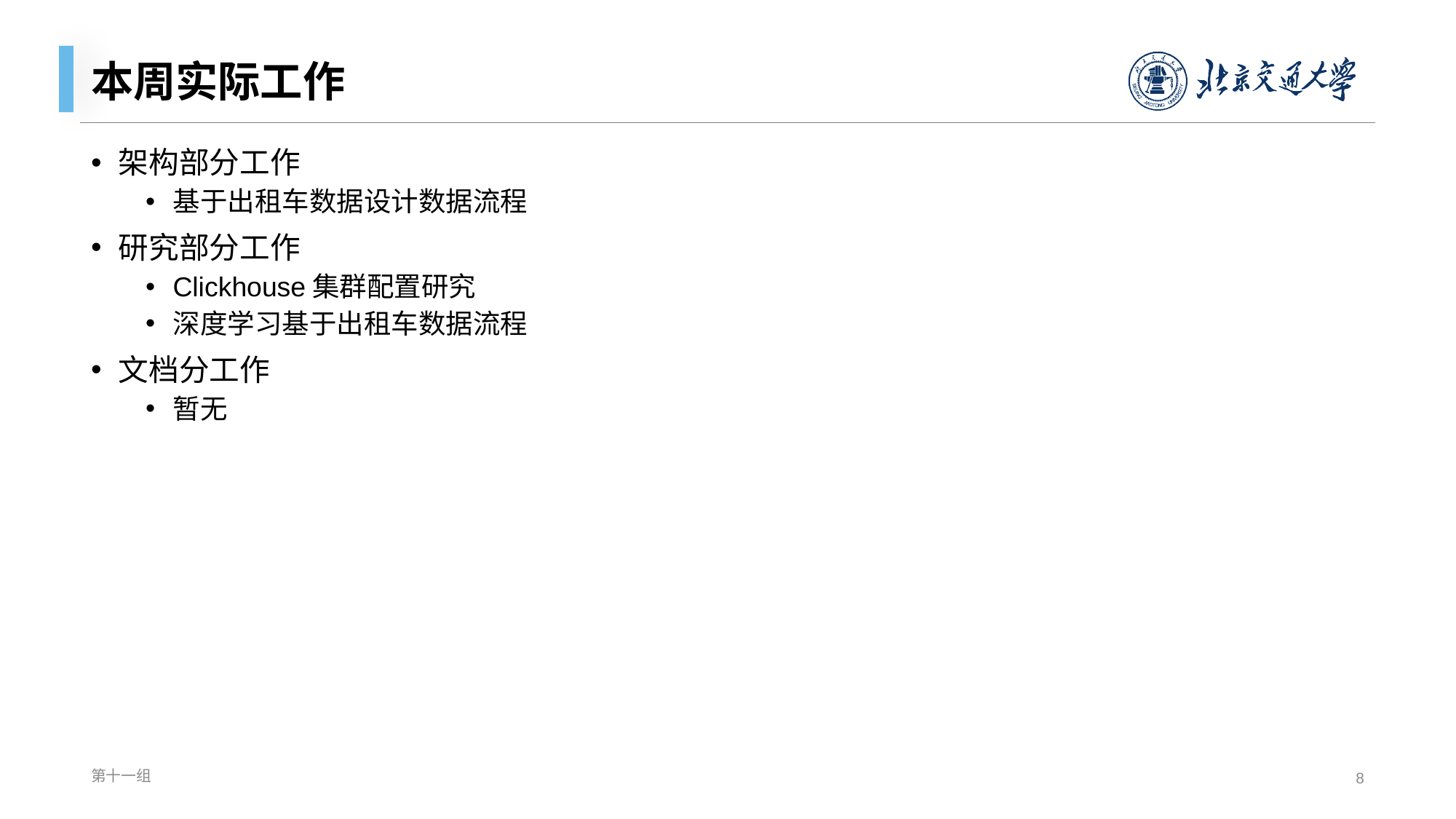

# 本周实际工作
架构部分工作
基于出租车数据设计数据流程
研究部分工作
Clickhouse集群配置研究
深度学习基于出租车数据流程
文档分工作
暂无
第十一组
8